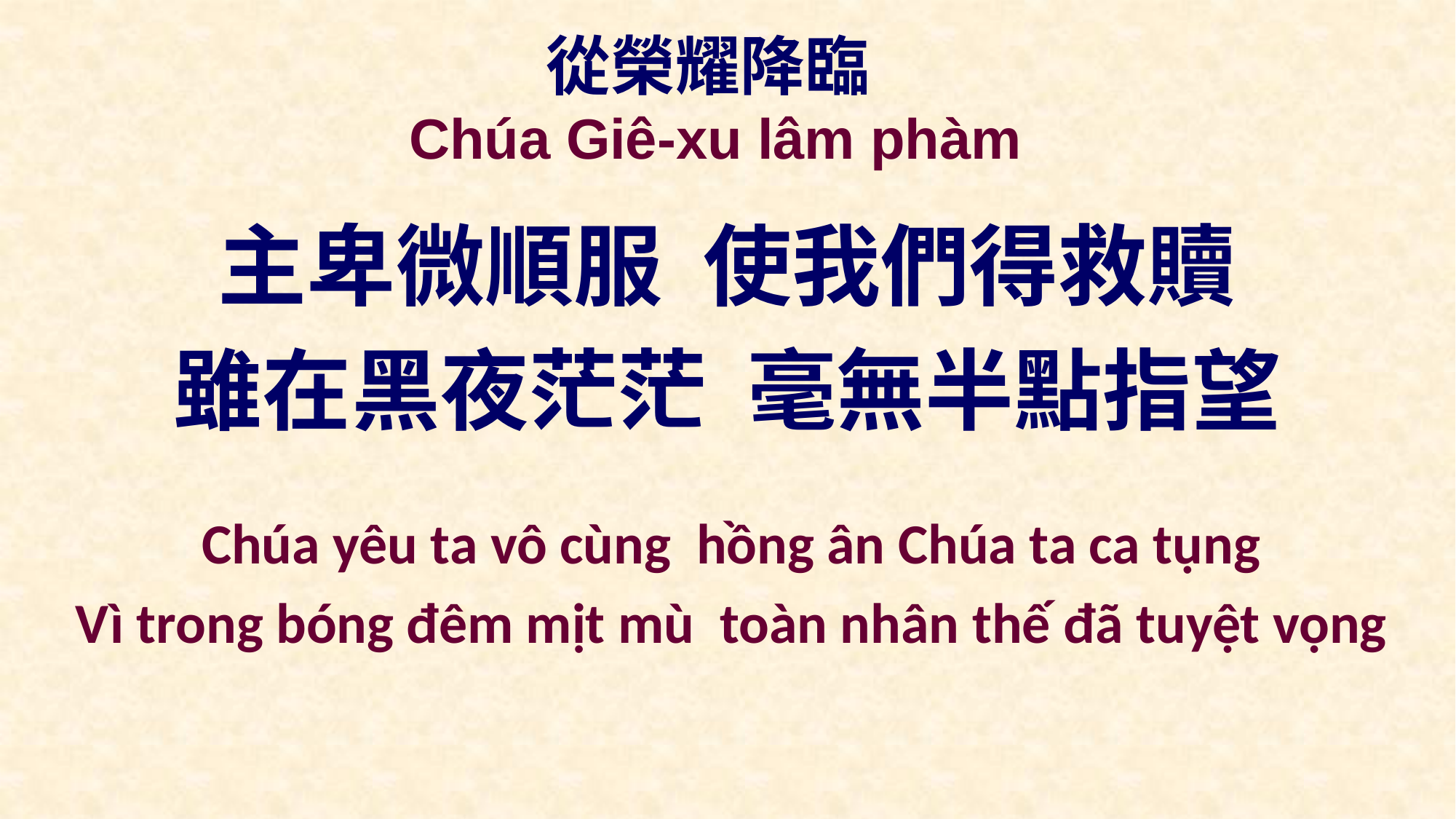

# 從榮耀降臨 Chúa Giê-xu lâm phàm
主卑微順服  使我們得救贖
雖在黑夜茫茫  毫無半點指望
Chúa yêu ta vô cùng  hồng ân Chúa ta ca tụng
Vì trong bóng đêm mịt mù  toàn nhân thế đã tuyệt vọng